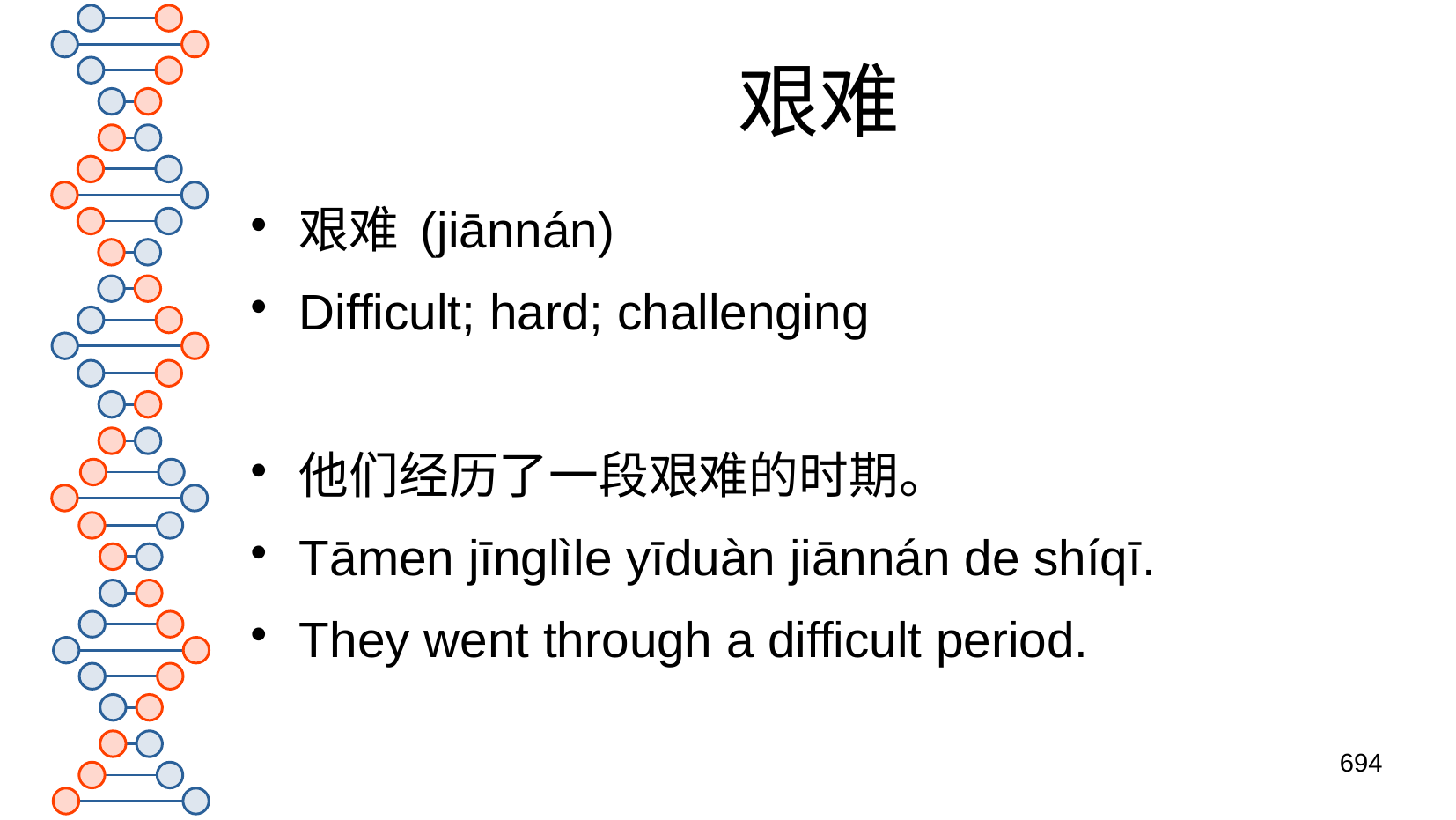

# 艰难
艰难 (jiānnán)
Difficult; hard; challenging

他们经历了一段艰难的时期。
Tāmen jīnglìle yīduàn jiānnán de shíqī.
They went through a difficult period.
694